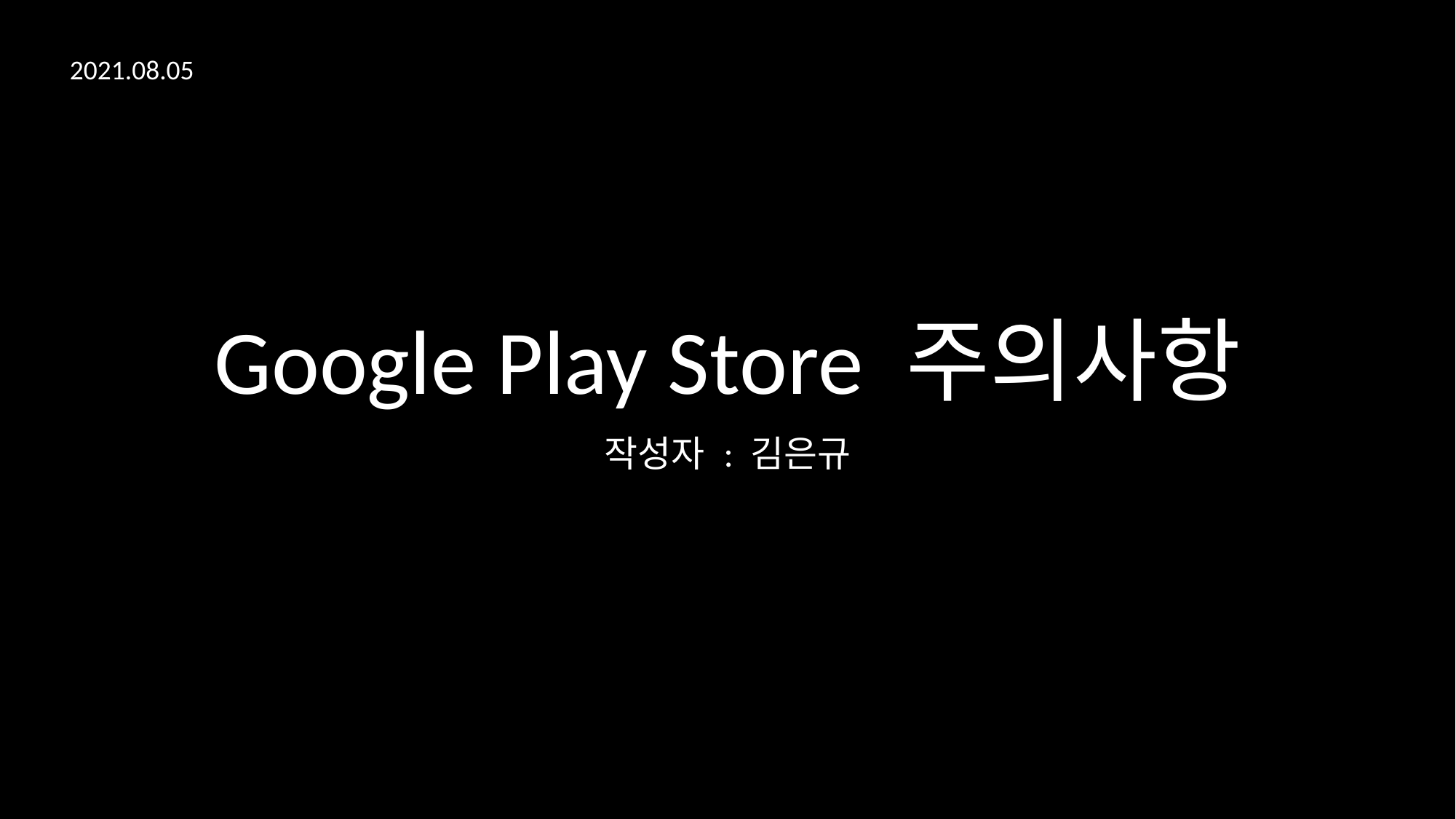

2021.08.05
# Google Play Store 주의사항
작성자 : 김은규